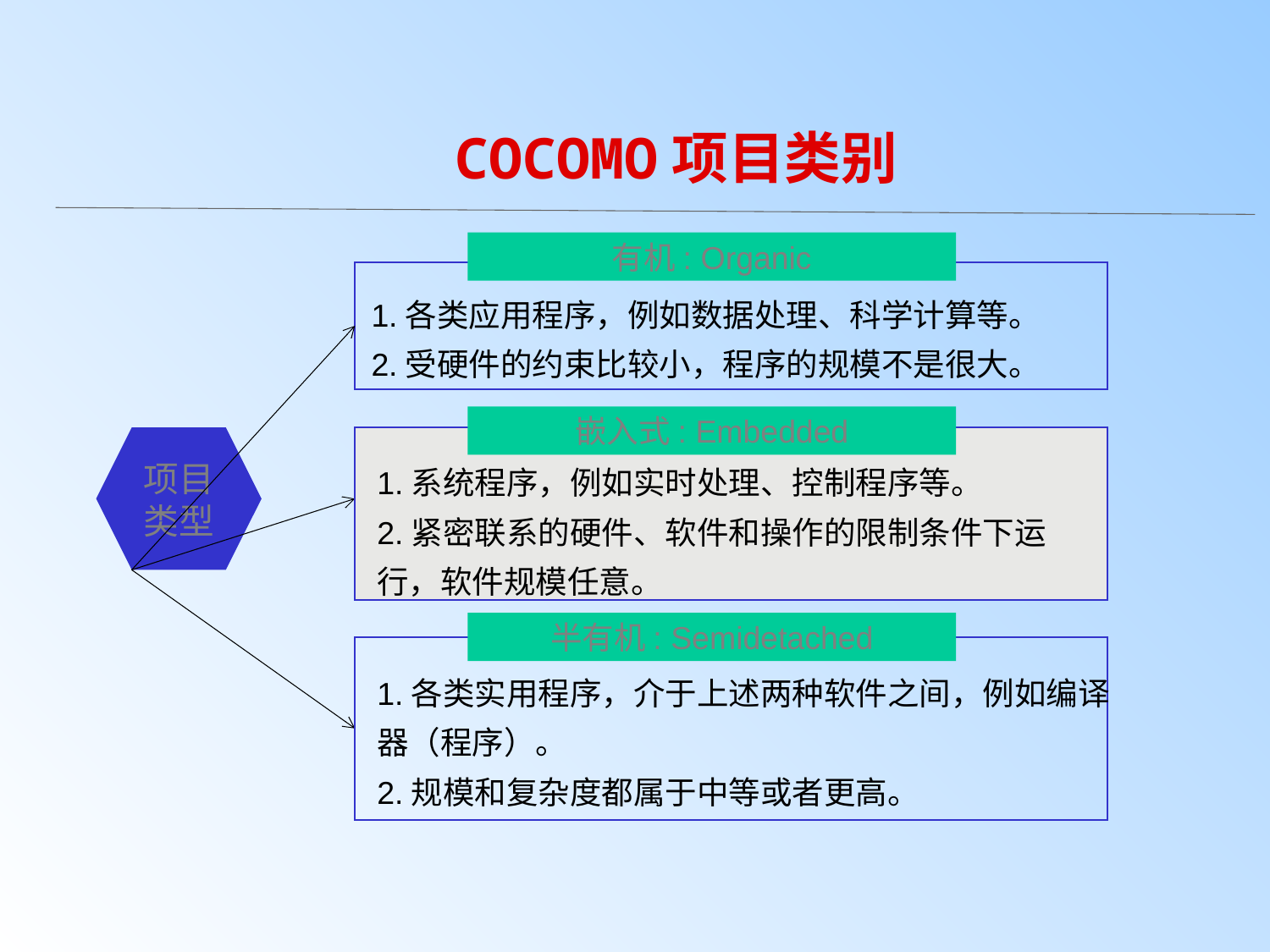

COCOMO项目类别
有机: Organic

1.各类应用程序，例如数据处理、科学计算等。
2.受硬件的约束比较小，程序的规模不是很大。
嵌入式: Embedded
项目类型

1.系统程序，例如实时处理、控制程序等。
2.紧密联系的硬件、软件和操作的限制条件下运行，软件规模任意。
半有机: Semidetached

1.各类实用程序，介于上述两种软件之间，例如编译器（程序）。
2.规模和复杂度都属于中等或者更高。